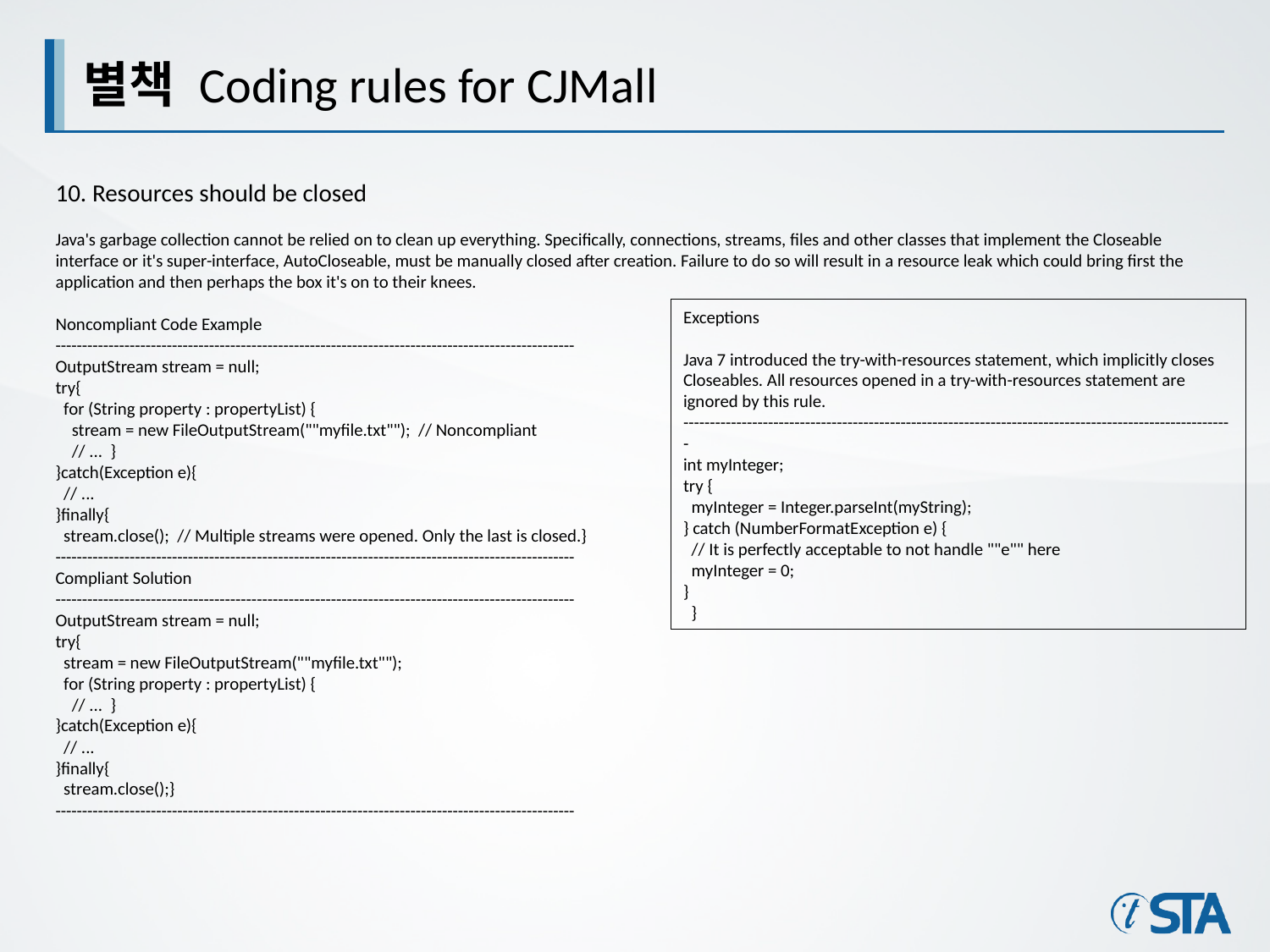

# 별책 Coding rules for CJMall
10. Resources should be closed

Java's garbage collection cannot be relied on to clean up everything. Specifically, connections, streams, files and other classes that implement the Closeable interface or it's super-interface, AutoCloseable, must be manually closed after creation. Failure to do so will result in a resource leak which could bring first the application and then perhaps the box it's on to their knees.

Noncompliant Code Example
--------------------------------------------------------------------------------------------------
OutputStream stream = null;
try{
  for (String property : propertyList) {
    stream = new FileOutputStream(""myfile.txt"");  // Noncompliant
    // ...  }
}catch(Exception e){
  // ...
}finally{
  stream.close();  // Multiple streams were opened. Only the last is closed.}
--------------------------------------------------------------------------------------------------
Compliant Solution
--------------------------------------------------------------------------------------------------
OutputStream stream = null;
try{
  stream = new FileOutputStream(""myfile.txt"");
  for (String property : propertyList) {
    // ...  }
}catch(Exception e){
  // ...
}finally{
  stream.close();}
--------------------------------------------------------------------------------------------------
Exceptions

Java 7 introduced the try-with-resources statement, which implicitly closes Closeables. All resources opened in a try-with-resources statement are ignored by this rule.
--------------------------------------------------------------------------------------------------------
int myInteger;
try {
  myInteger = Integer.parseInt(myString);
} catch (NumberFormatException e) {
  // It is perfectly acceptable to not handle ""e"" here
  myInteger = 0;
}
  }